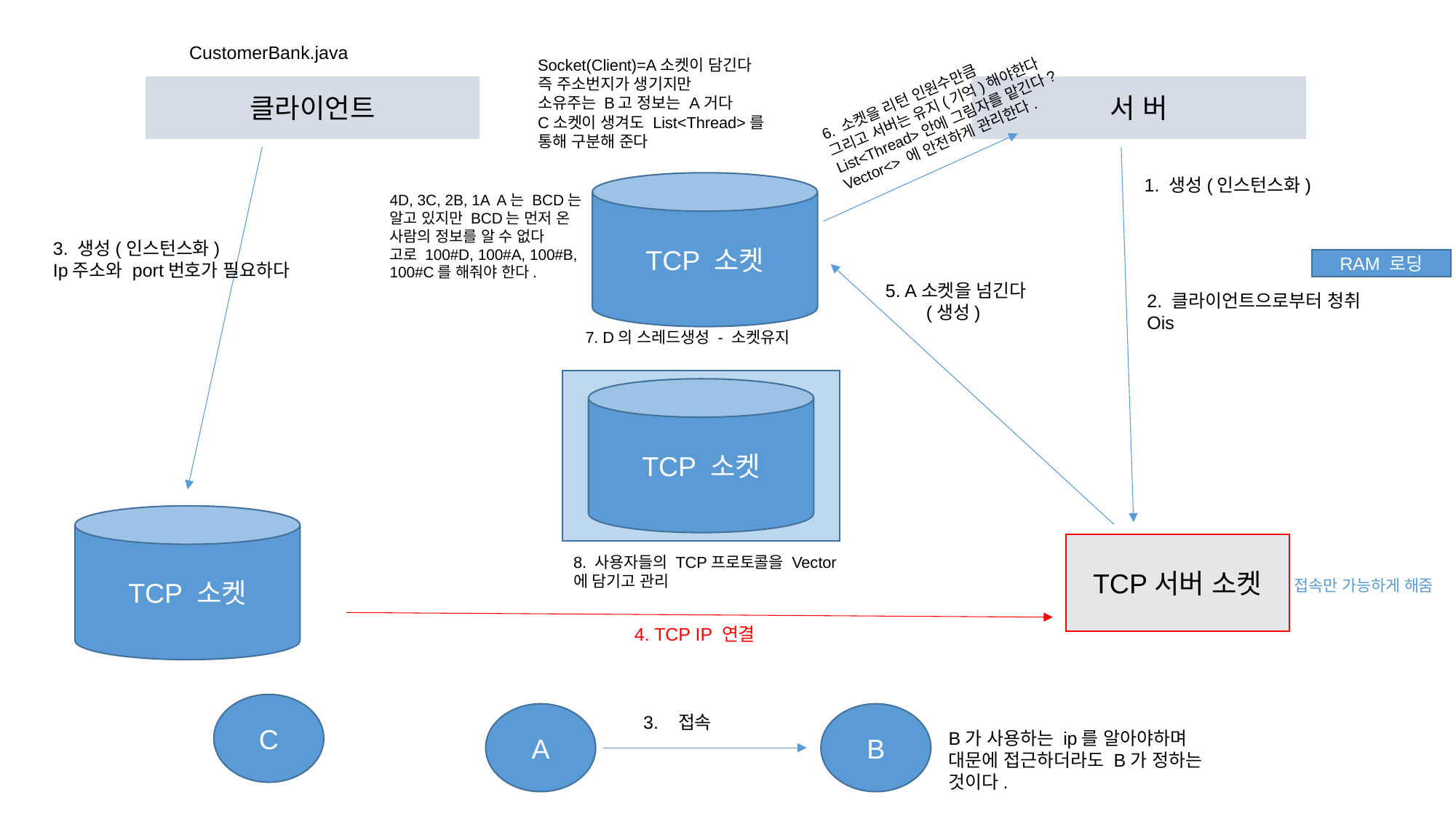

CustomerBank.java
Socket(Client)=A소켓이 담긴다
즉 주소번지가 생기지만
소유주는 B고 정보는 A거다
C소켓이 생겨도 List<Thread>를
통해 구분해 준다
6. 소켓을 리턴 인원수만큼
그리고 서버는 유지(기억)해야한다
List<Thread>안에 그림자를 맡긴다?
Vector<> 에 안전하게 관리한다.
서 버
클라이언트
1. 생성(인스턴스화)
TCP 소켓
4D, 3C, 2B, 1A  A는 BCD는 알고 있지만 BCD는 먼저 온 사람의 정보를 알 수 없다
고로 100#D, 100#A, 100#B, 100#C를 해줘야 한다.
3. 생성(인스턴스화)
Ip주소와 port번호가 필요하다
RAM 로딩
5. A소켓을 넘긴다
        (생성)
2. 클라이언트으로부터 청취
Ois
7. D의 스레드생성 - 소켓유지

TCP 소켓
TCP 소켓
TCP서버 소켓
8. 사용자들의 TCP프로토콜을 Vector에 담기고 관리
접속만 가능하게 해줌
4. TCP IP 연결
C
A
B
3.   접속
B가 사용하는 ip를 알아야하며
대문에 접근하더라도 B가 정하는 것이다.